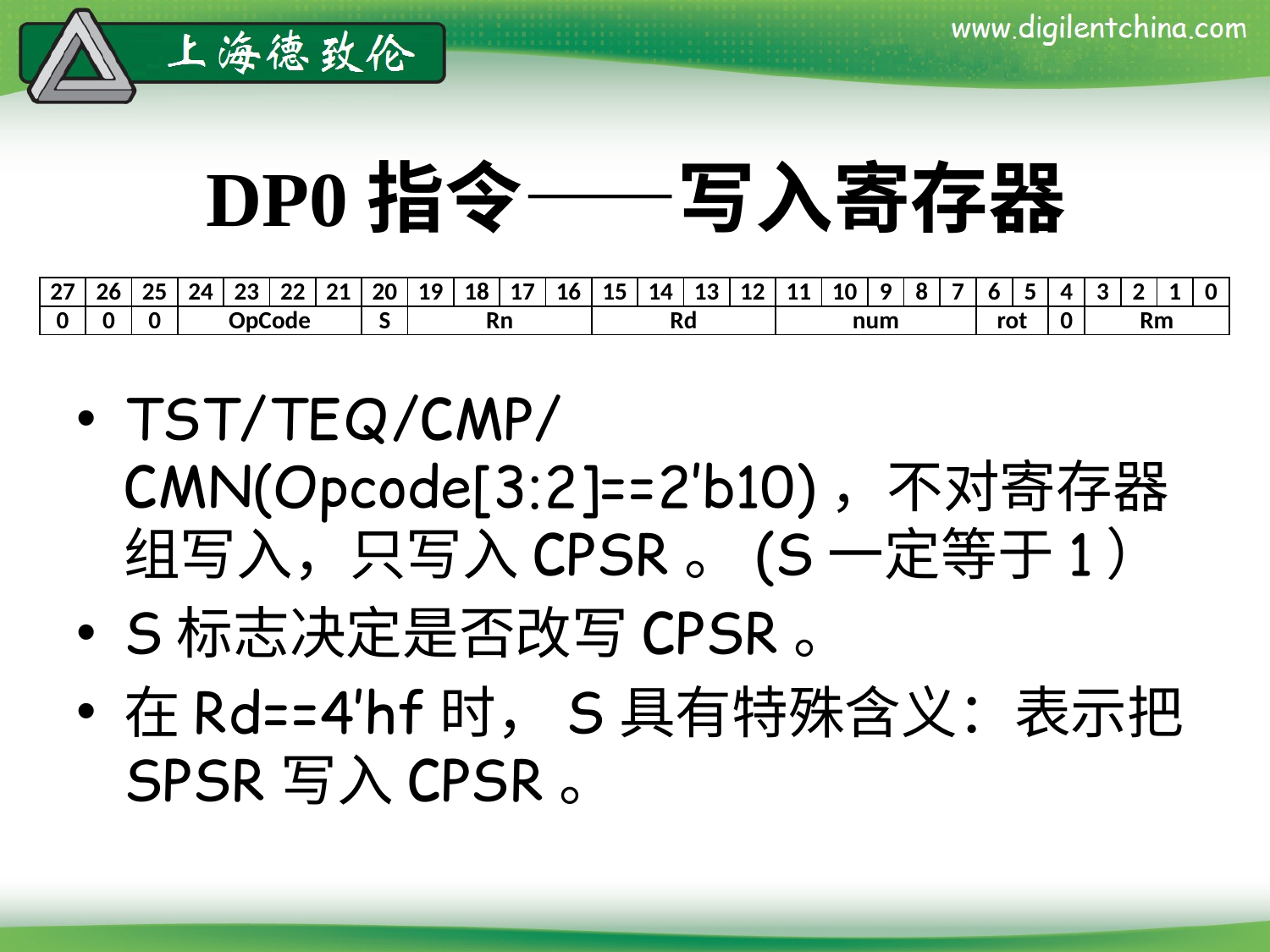

# DP0指令——写入寄存器
| 27 | 26 | 25 | 24 | 23 | 22 | 21 | 20 | 19 | 18 | 17 | 16 | 15 | 14 | 13 | 12 | 11 | 10 | 9 | 8 | 7 | 6 | 5 | 4 | 3 | 2 | 1 | 0 |
| --- | --- | --- | --- | --- | --- | --- | --- | --- | --- | --- | --- | --- | --- | --- | --- | --- | --- | --- | --- | --- | --- | --- | --- | --- | --- | --- | --- |
| 0 | 0 | 0 | OpCode |  |  |  | S | Rn |  |  |  | Rd |  |  |  | num |  |  |  |  | rot |  | 0 | Rm |  |  |  |
TST/TEQ/CMP/CMN(Opcode[3:2]==2’b10)，不对寄存器组写入，只写入CPSR。(S一定等于1）
S标志决定是否改写CPSR。
在Rd==4’hf时，S具有特殊含义：表示把SPSR写入CPSR。